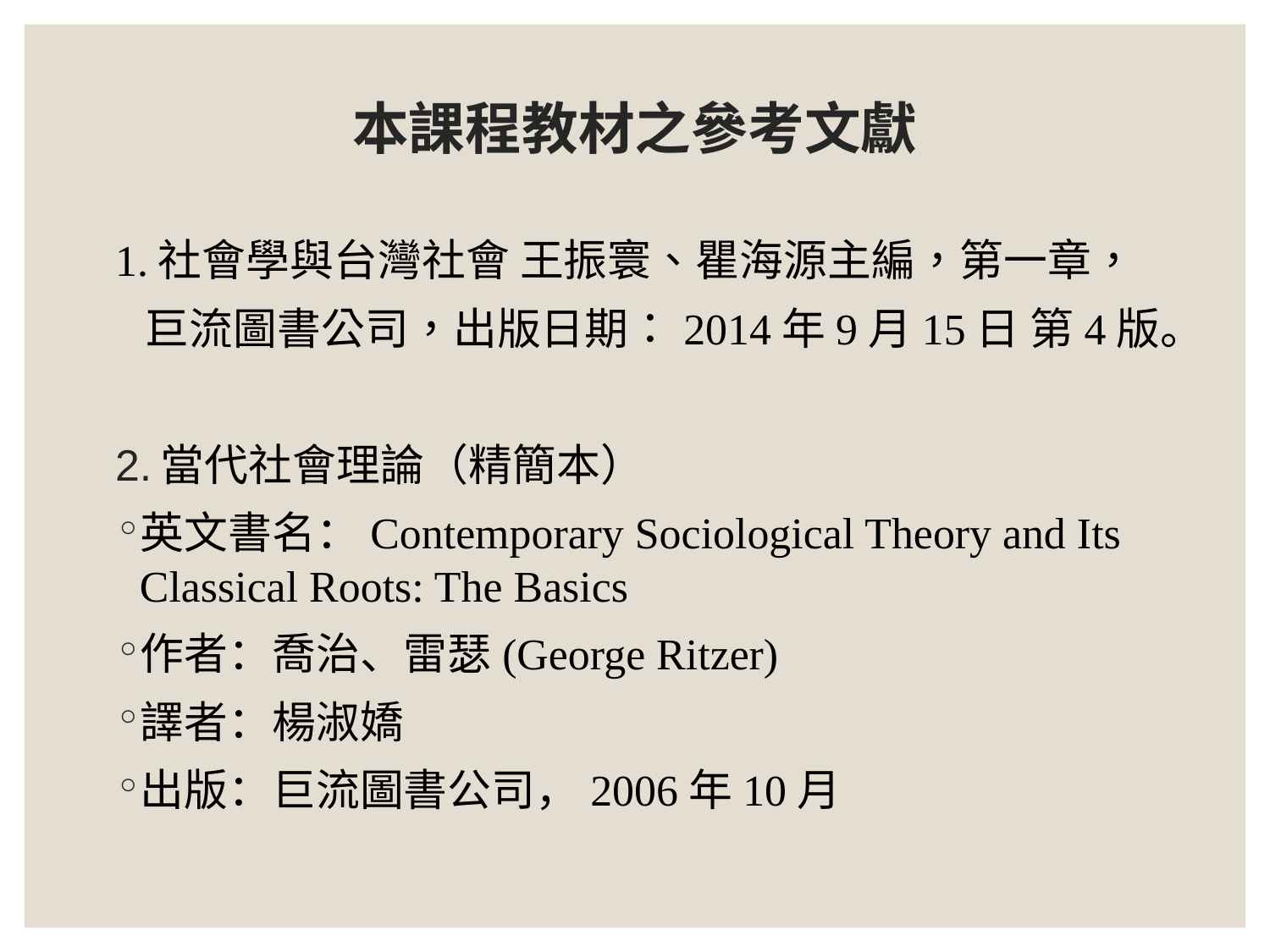

# 本課程教材之參考文獻
1.社會學與台灣社會 王振寰、瞿海源主編，第一章，
  巨流圖書公司，出版日期：2014年9月15日 第4版。

當代社會理論（精簡本）
英文書名：Contemporary Sociological Theory and Its Classical Roots: The Basics
作者：喬治、雷瑟(George Ritzer)
譯者：楊淑嬌
出版：巨流圖書公司，2006年10月